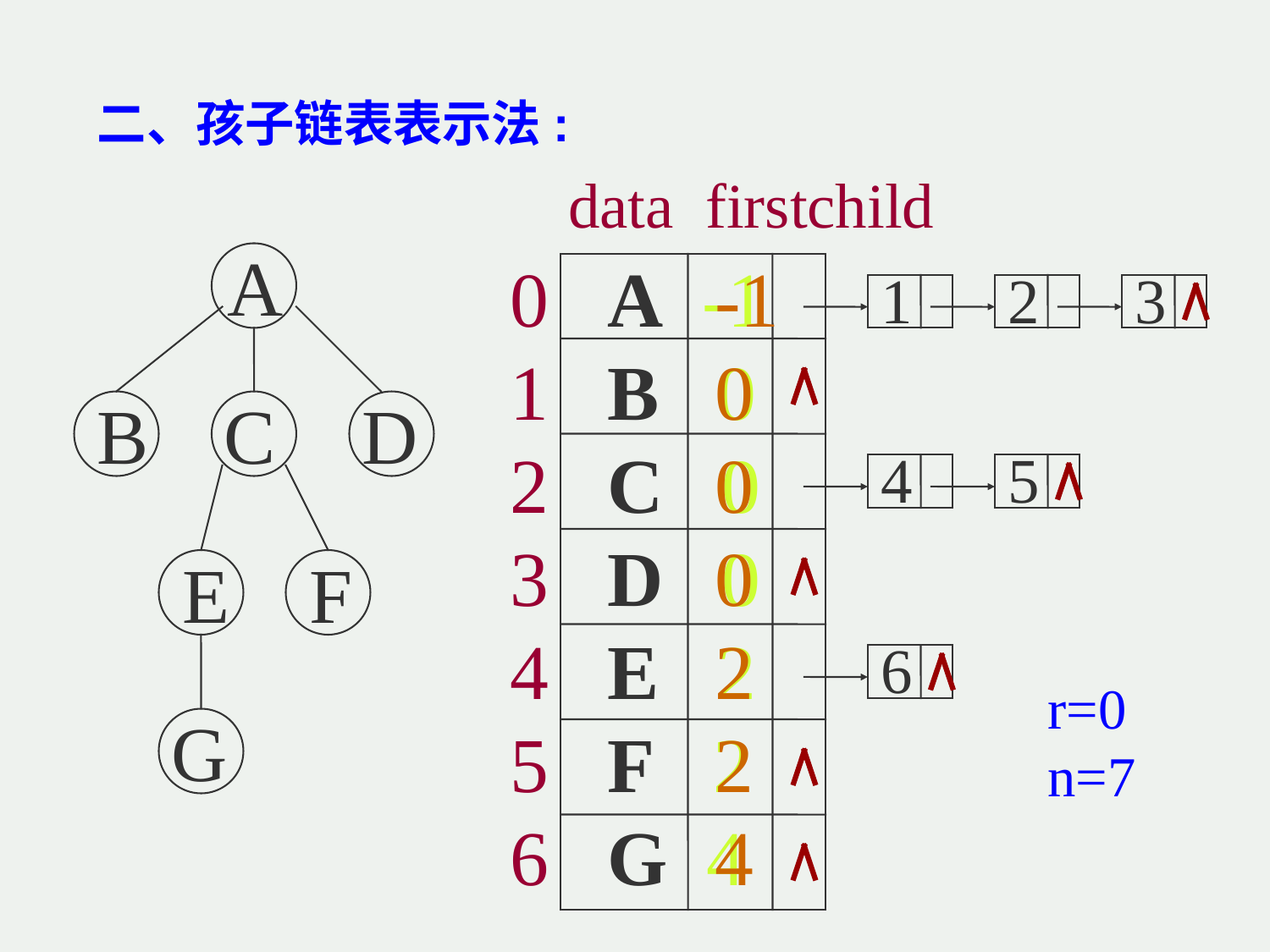

二、孩子链表表示法:
 data  firstchild
A

0   A  -1
1   B   0
2   C   0
3   D   0
4   E   2
5   F   2
6   G  4
-1
0
0
0
2
2
4

  1      2      3

B
C
D

4      5

E
F

6

r=0
n=7

G